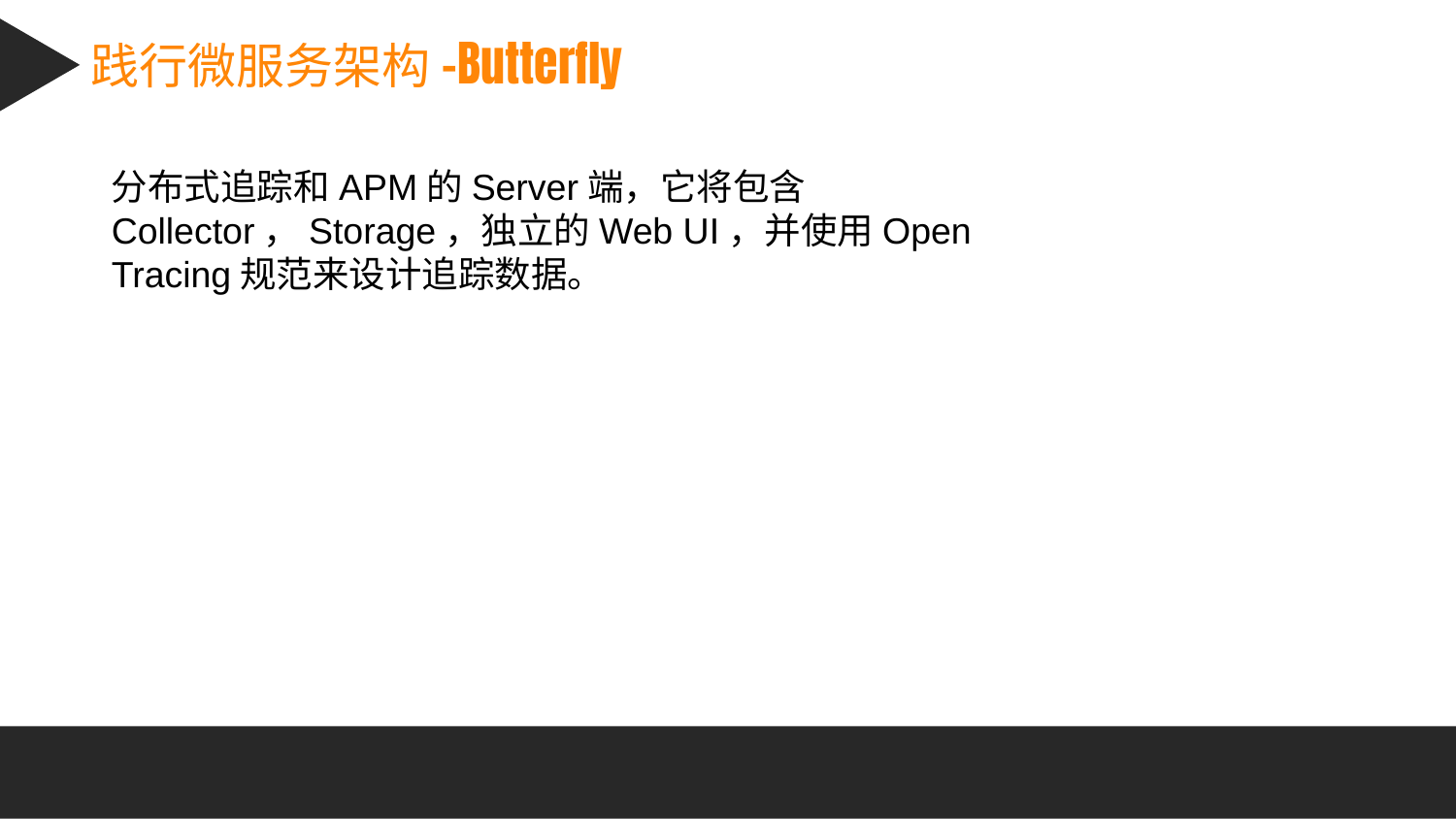

践行微服务架构-Butterfly
分布式追踪和APM的Server端，它将包含Collector，Storage，独立的Web UI，并使用Open Tracing规范来设计追踪数据。